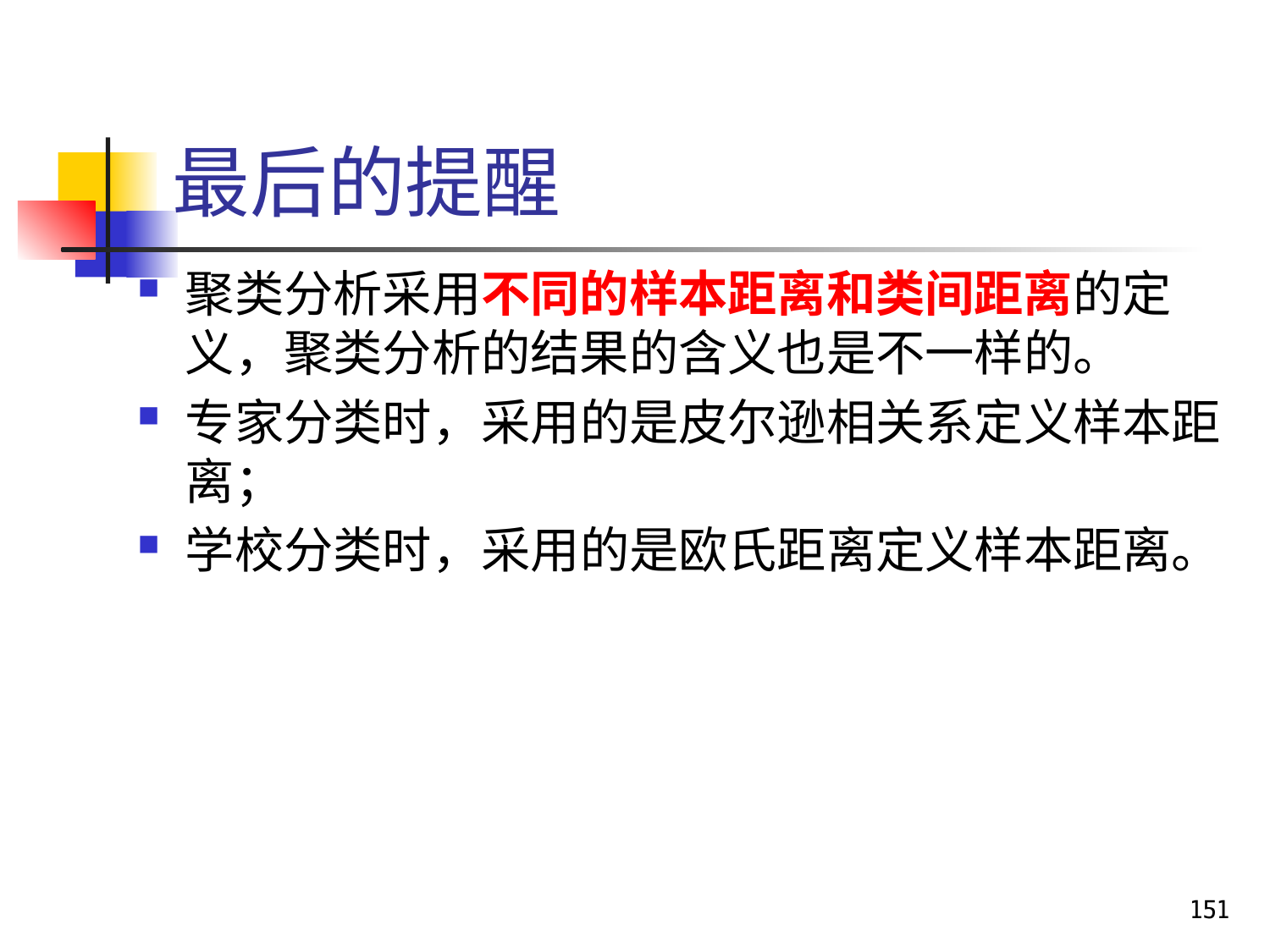

# 最后的提醒
聚类分析采用不同的样本距离和类间距离的定义，聚类分析的结果的含义也是不一样的。
专家分类时，采用的是皮尔逊相关系定义样本距离；
学校分类时，采用的是欧氏距离定义样本距离。
151